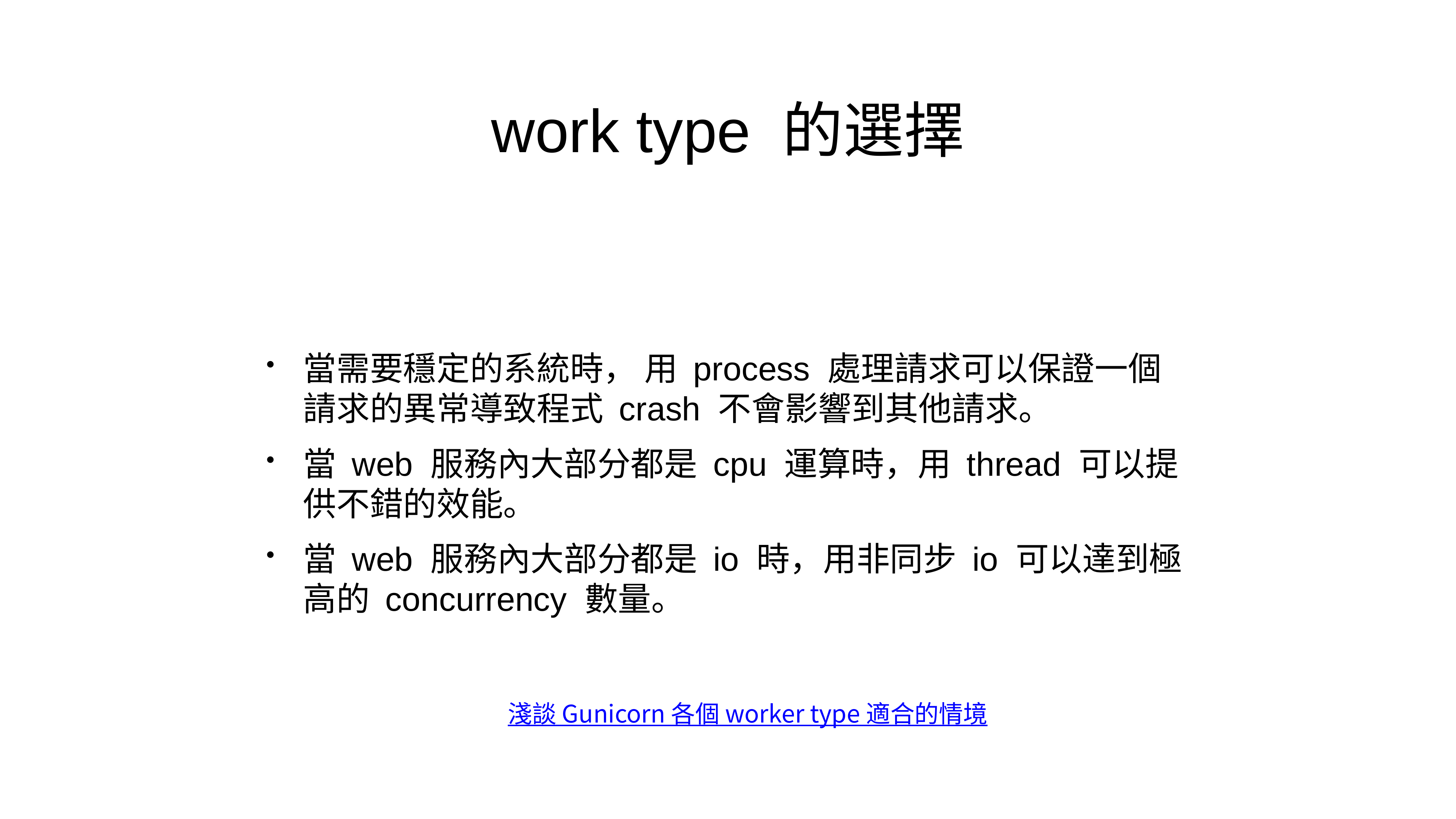

# work type 的選擇
當需要穩定的系統時， 用 process 處理請求可以保證一個請求的異常導致程式 crash 不會影響到其他請求。
當 web 服務內大部分都是 cpu 運算時，用 thread 可以提供不錯的效能。
當 web 服務內大部分都是 io 時，用非同步 io 可以達到極高的 concurrency 數量。
淺談 Gunicorn 各個 worker type 適合的情境